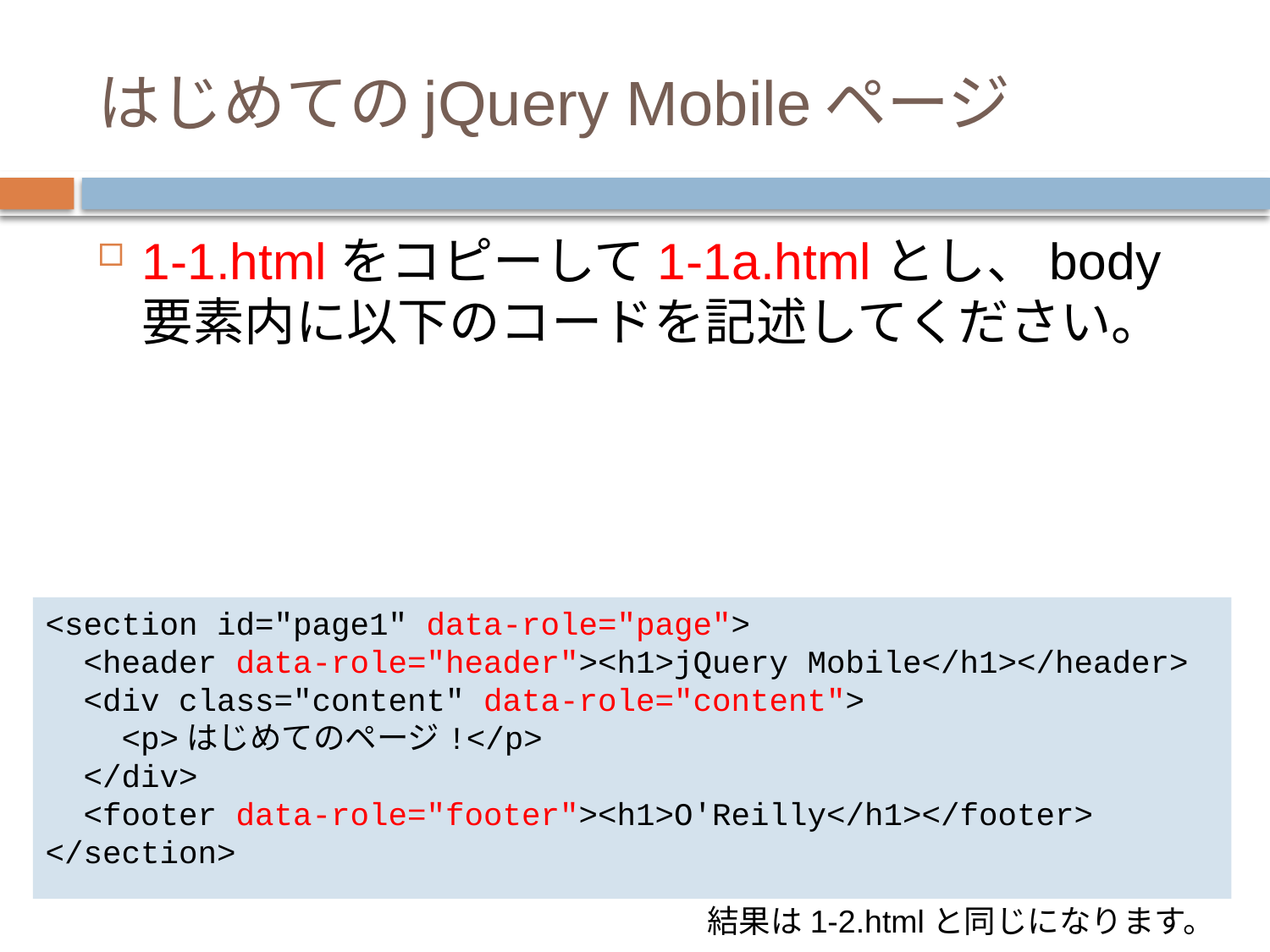

# はじめてのjQuery Mobileページ
1-1.htmlをコピーして1-1a.htmlとし、body要素内に以下のコードを記述してください。
<section id="page1" data-role="page">
  <header data-role="header"><h1>jQuery Mobile</h1></header>
  <div class="content" data-role="content">
    <p>はじめてのページ!</p>
  </div>
  <footer data-role="footer"><h1>O'Reilly</h1></footer>
</section>
結果は1-2.htmlと同じになります。